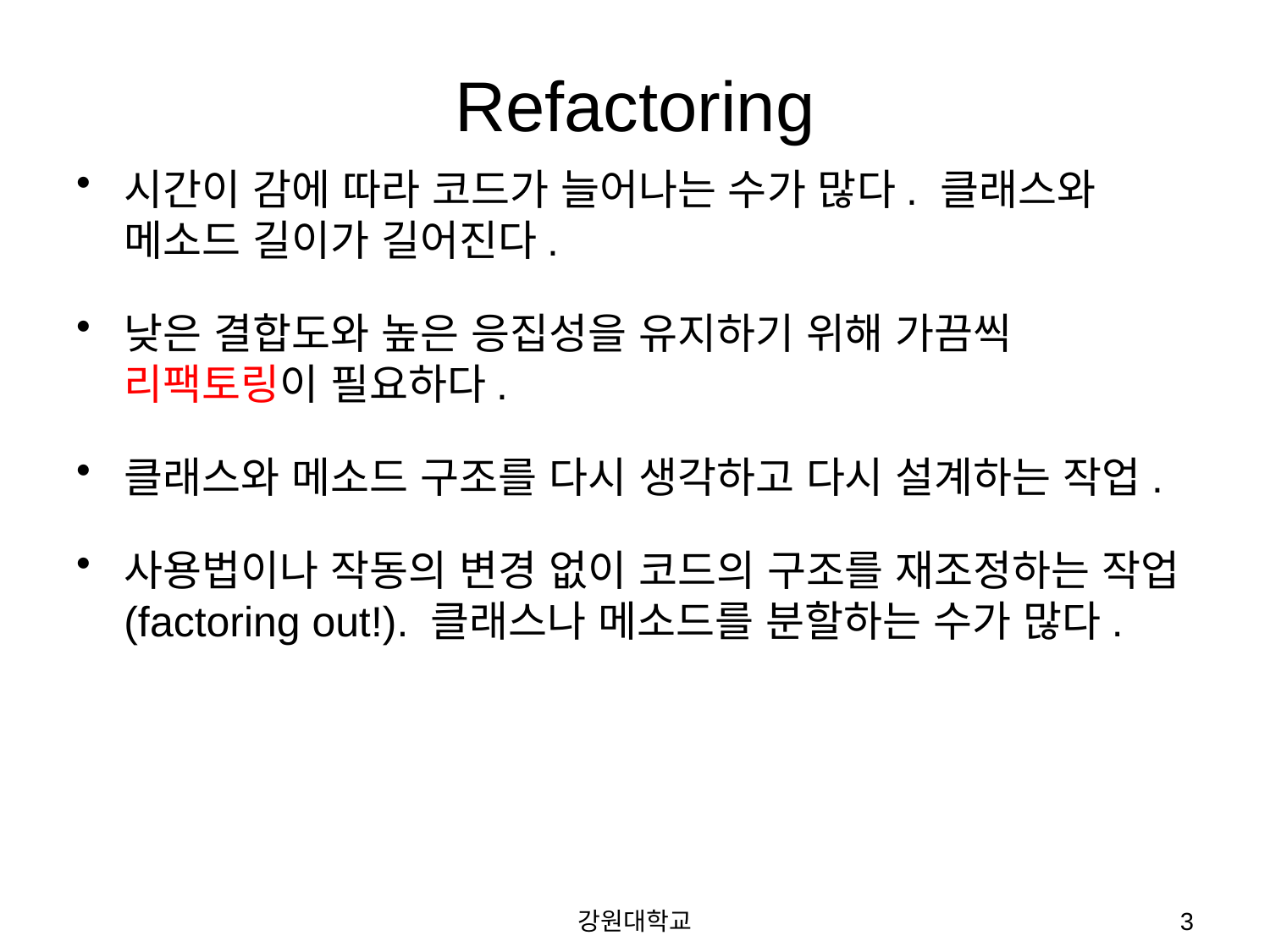

# Refactoring
시간이 감에 따라 코드가 늘어나는 수가 많다. 클래스와 메소드 길이가 길어진다.
낮은 결합도와 높은 응집성을 유지하기 위해 가끔씩 리팩토링이 필요하다.
클래스와 메소드 구조를 다시 생각하고 다시 설계하는 작업.
사용법이나 작동의 변경 없이 코드의 구조를 재조정하는 작업 (factoring out!). 클래스나 메소드를 분할하는 수가 많다.
강원대학교
3